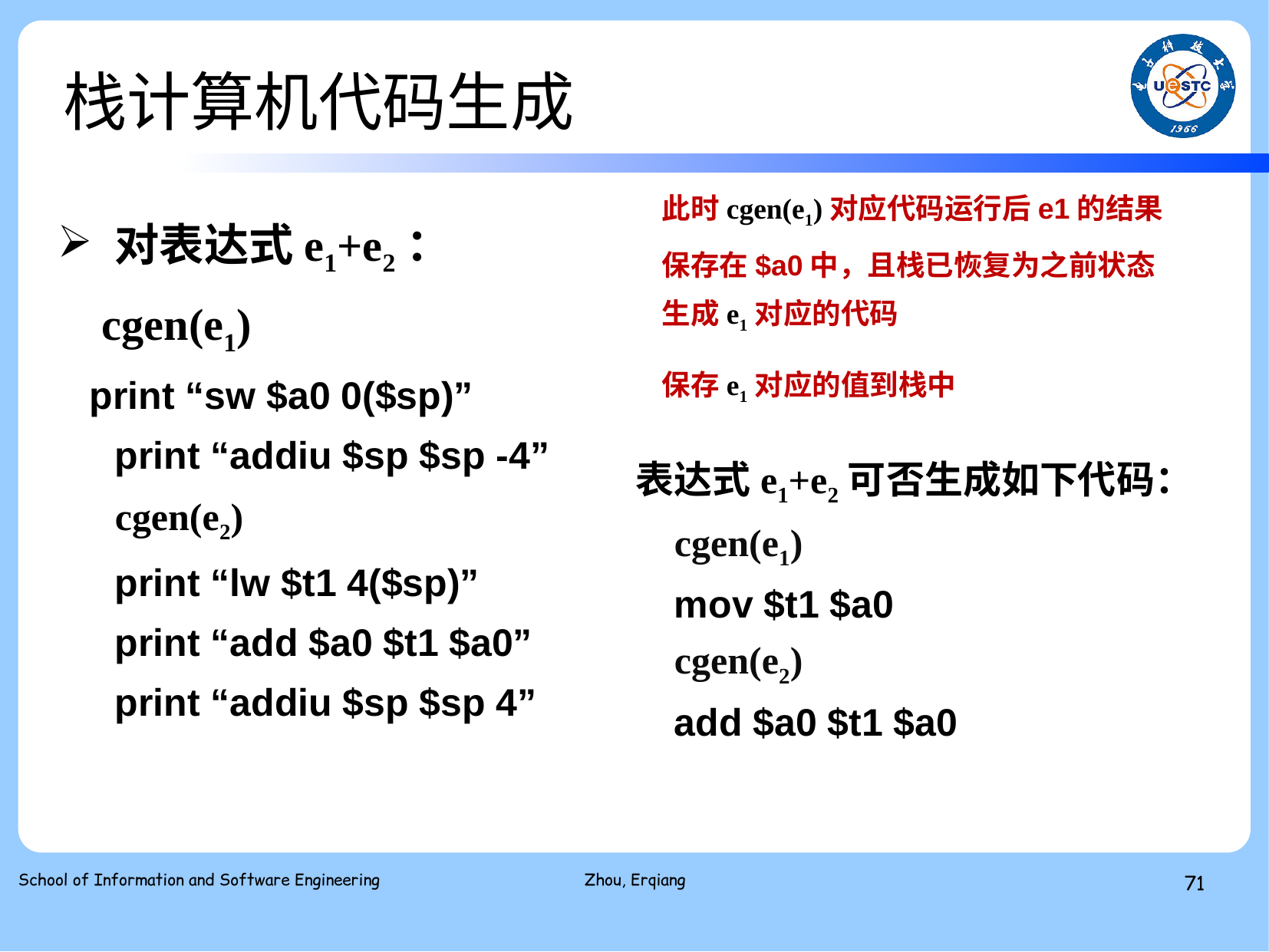

# 栈计算机代码生成
此时cgen(e1)对应代码运行后e1的结果保存在$a0中，且栈已恢复为之前状态
对表达式e1+e2：
    cgen(e1)
   print “sw $a0 0($sp)”
print “addiu $sp $sp -4”
cgen(e2)
print “lw $t1 4($sp)”
print “add $a0 $t1 $a0”
print “addiu $sp $sp 4”

生成e1对应的代码
保存e1对应的值到栈中
表达式e1+e2可否生成如下代码：
    cgen(e1)
    mov $t1 $a0
    cgen(e2)
    add $a0 $t1 $a0
生成e2对应的代码
将e1的值保存到临时寄存器t1
计算 e1+e2
恢复 $sp
School of Information and Software Engineering
Zhou, Erqiang
71